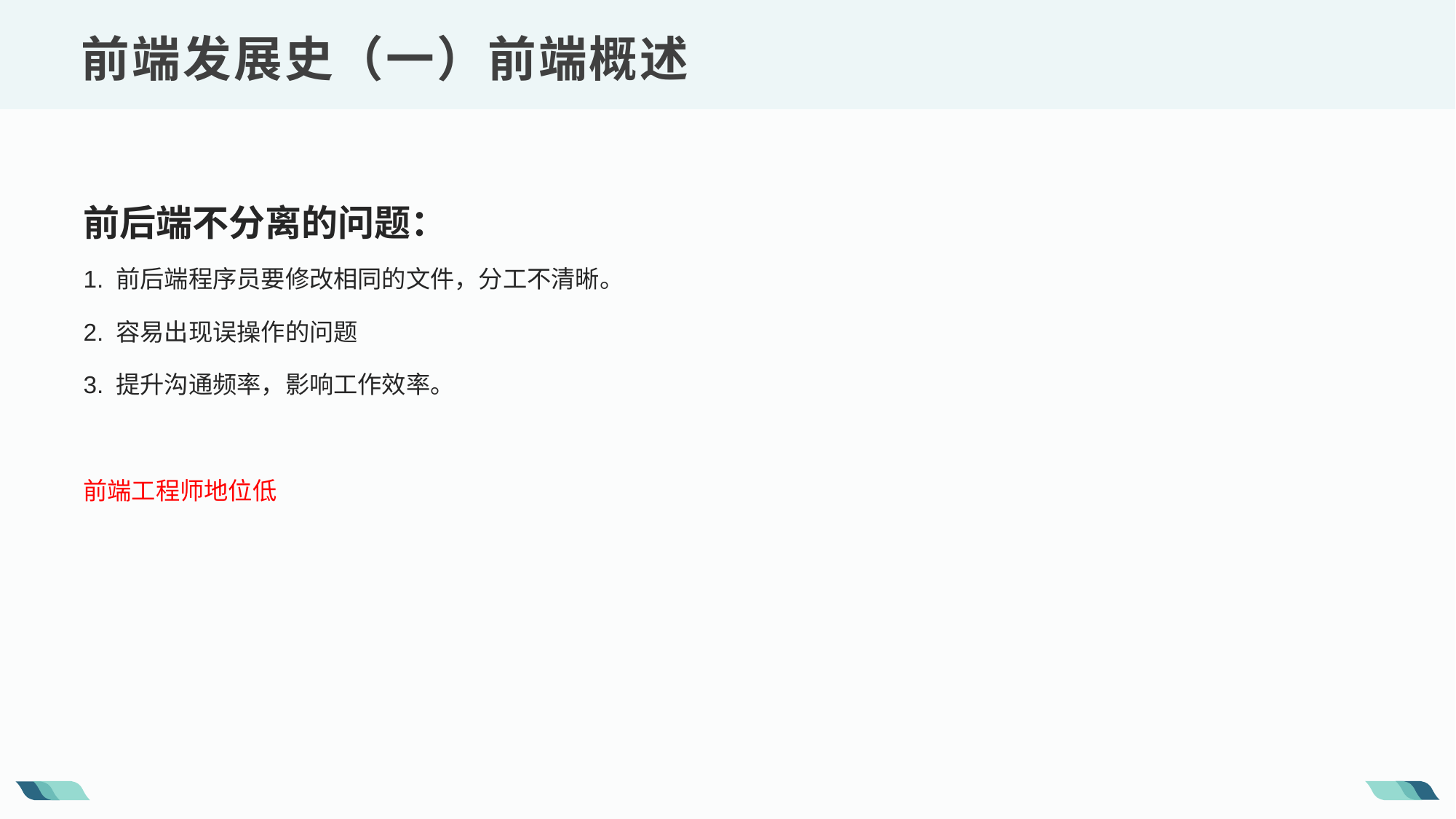

前端发展史（一）前端概述
前后端不分离的问题：
1. 前后端程序员要修改相同的文件，分工不清晰。
2. 容易出现误操作的问题
3. 提升沟通频率，影响工作效率。

前端工程师地位低